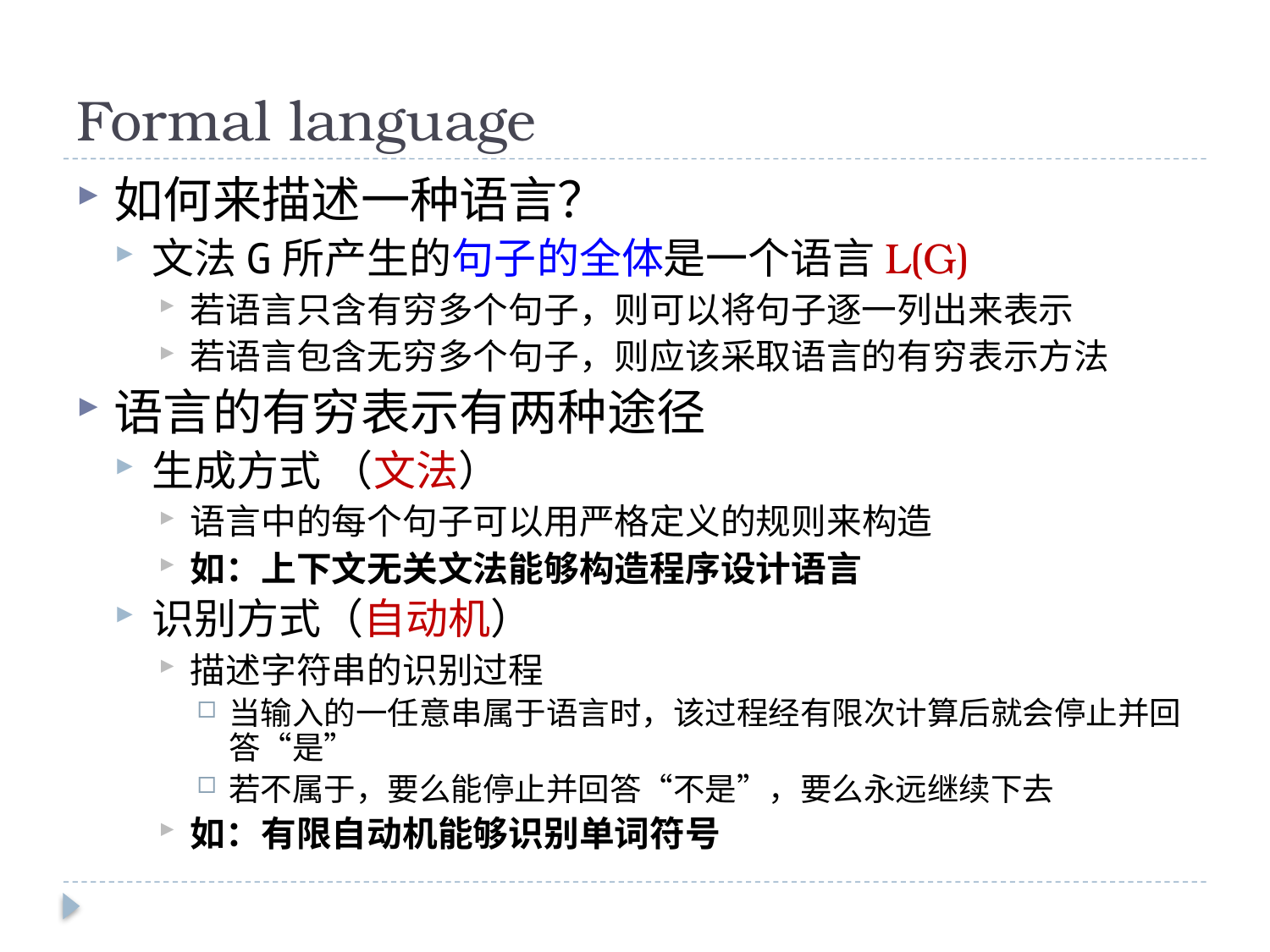

# Formal language
如何来描述一种语言？
文法G所产生的句子的全体是一个语言L(G)
若语言只含有穷多个句子，则可以将句子逐一列出来表示
若语言包含无穷多个句子，则应该采取语言的有穷表示方法
语言的有穷表示有两种途径
生成方式 （文法）
语言中的每个句子可以用严格定义的规则来构造
如：上下文无关文法能够构造程序设计语言
识别方式（自动机）
描述字符串的识别过程
当输入的一任意串属于语言时，该过程经有限次计算后就会停止并回答“是”
若不属于，要么能停止并回答“不是”，要么永远继续下去
如：有限自动机能够识别单词符号

64